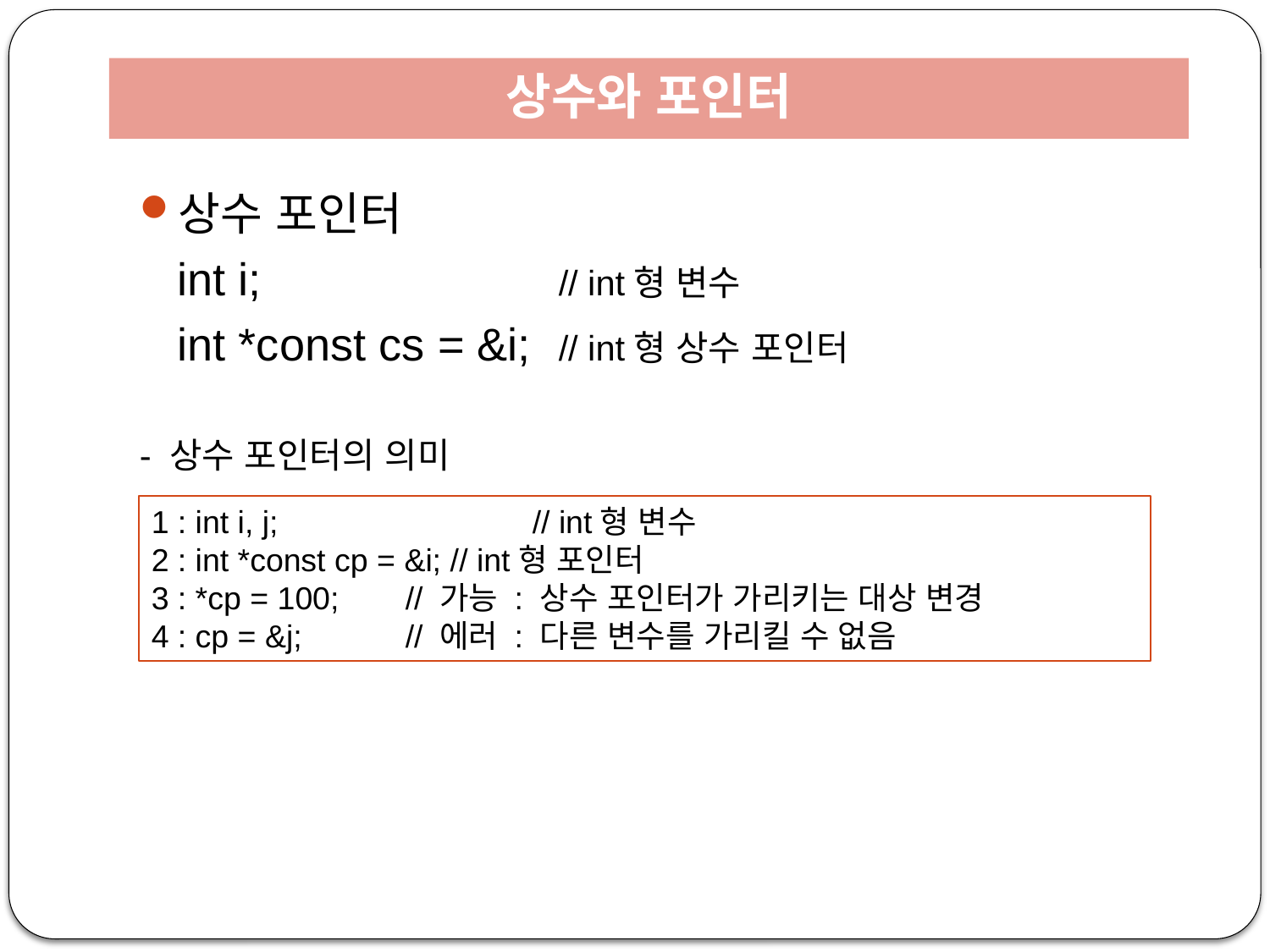

# 상수와 포인터
상수 포인터
	int i; 			// int형 변수
	int *const cs = &i; 	// int형 상수 포인터

- 상수 포인터의 의미

1 : int i, j; 		// int형 변수
2 : int *const cp = &i; // int형 포인터
3 : *cp = 100; 	// 가능 : 상수 포인터가 가리키는 대상 변경
4 : cp = &j; 	// 에러 : 다른 변수를 가리킬 수 없음